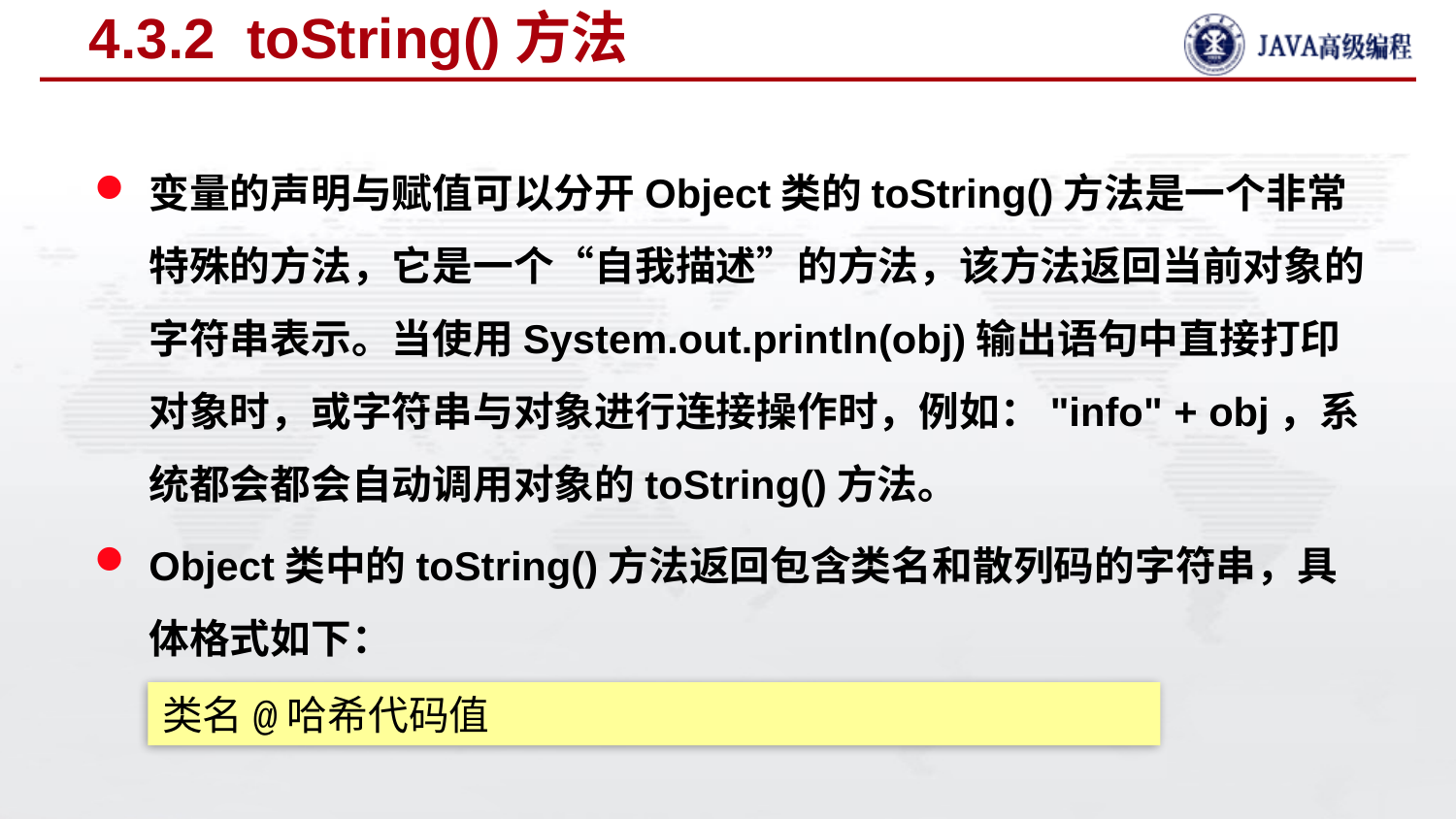

# 4.3.2  toString()方法
变量的声明与赋值可以分开Object类的toString()方法是一个非常特殊的方法，它是一个“自我描述”的方法，该方法返回当前对象的字符串表示。当使用System.out.println(obj)输出语句中直接打印对象时，或字符串与对象进行连接操作时，例如："info" + obj，系统都会都会自动调用对象的toString()方法。
Object类中的toString()方法返回包含类名和散列码的字符串，具体格式如下：

类名@哈希代码值